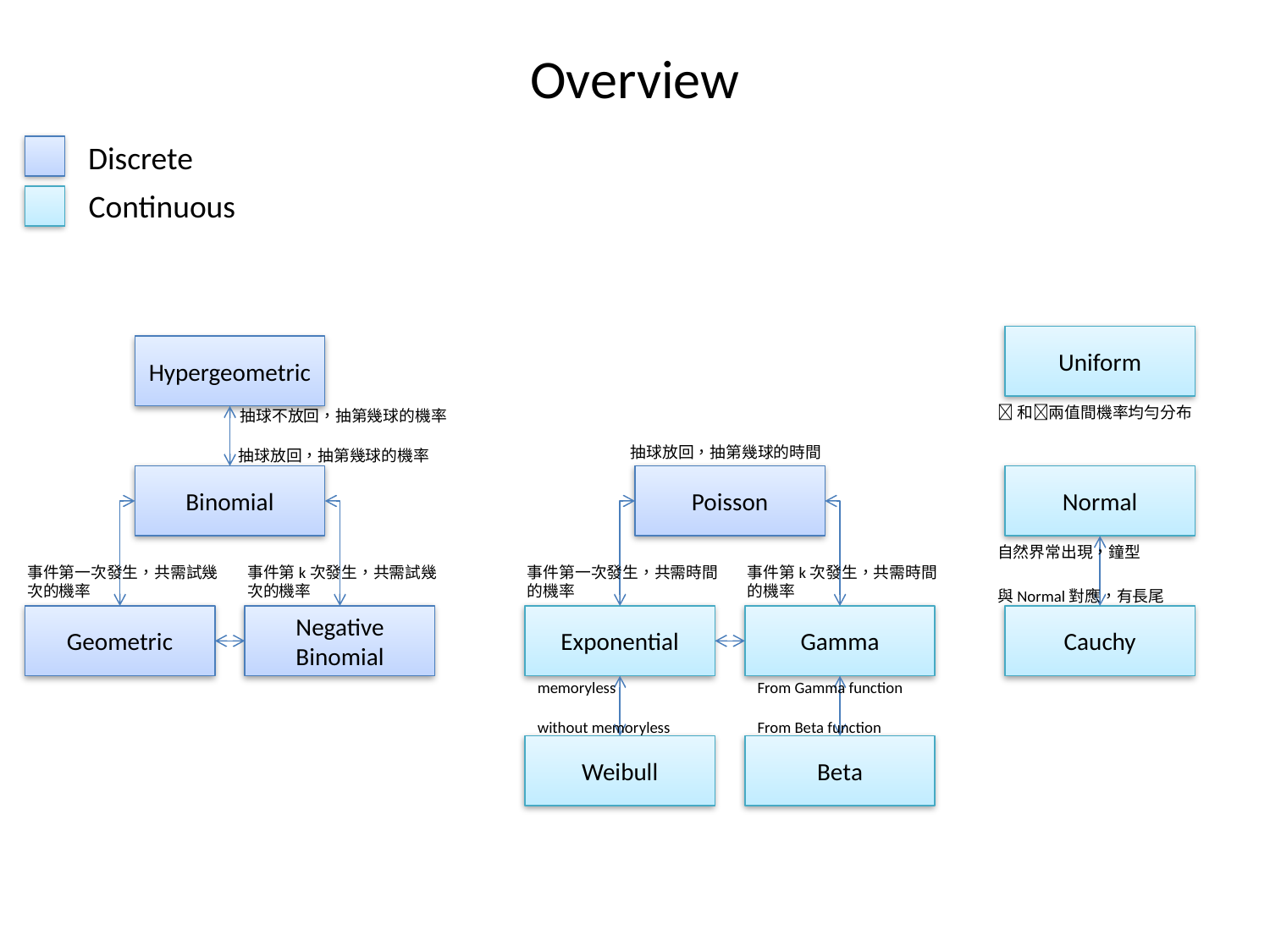

# Overview
Discrete

Continuous

Uniform
Hypergeometric
α和β兩值間機率均勻分布
抽球不放回，抽第幾球的機率
抽球放回，抽第幾球的時間
抽球放回，抽第幾球的機率
Binomial
Poisson
Normal
自然界常出現，鐘型
事件第一次發生，共需試幾次的機率
事件第k次發生，共需試幾次的機率
事件第一次發生，共需時間的機率
事件第k次發生，共需時間的機率
與Normal對應，有長尾
Geometric
Negative Binomial
Exponential
Gamma
Cauchy
memoryless
From Gamma function
without memoryless
From Beta function
Weibull
Beta